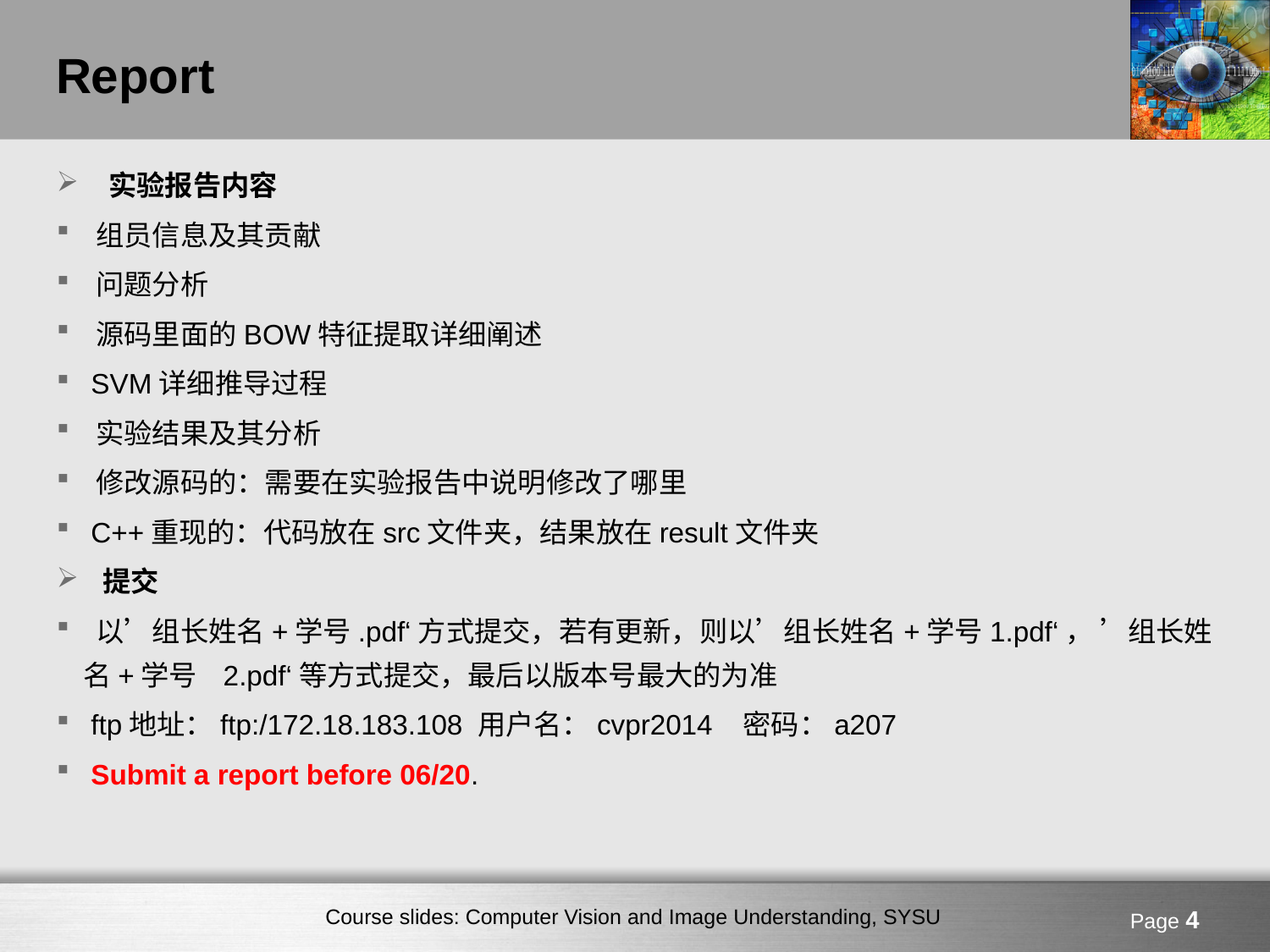

# Report
   实验报告内容
 组员信息及其贡献
 问题分析
 源码里面的BOW特征提取详细阐述
 SVM详细推导过程
 实验结果及其分析
 修改源码的：需要在实验报告中说明修改了哪里
 C++重现的：代码放在src文件夹，结果放在result文件夹
  提交
 以’组长姓名+学号.pdf‘方式提交，若有更新，则以’组长姓名+学号1.pdf‘， ’组长姓名+学号   2.pdf‘等方式提交，最后以版本号最大的为准
 ftp地址：ftp:/172.18.183.108 用户名：cvpr2014   密码：a207
 Submit a report before 06/20.

Page 4